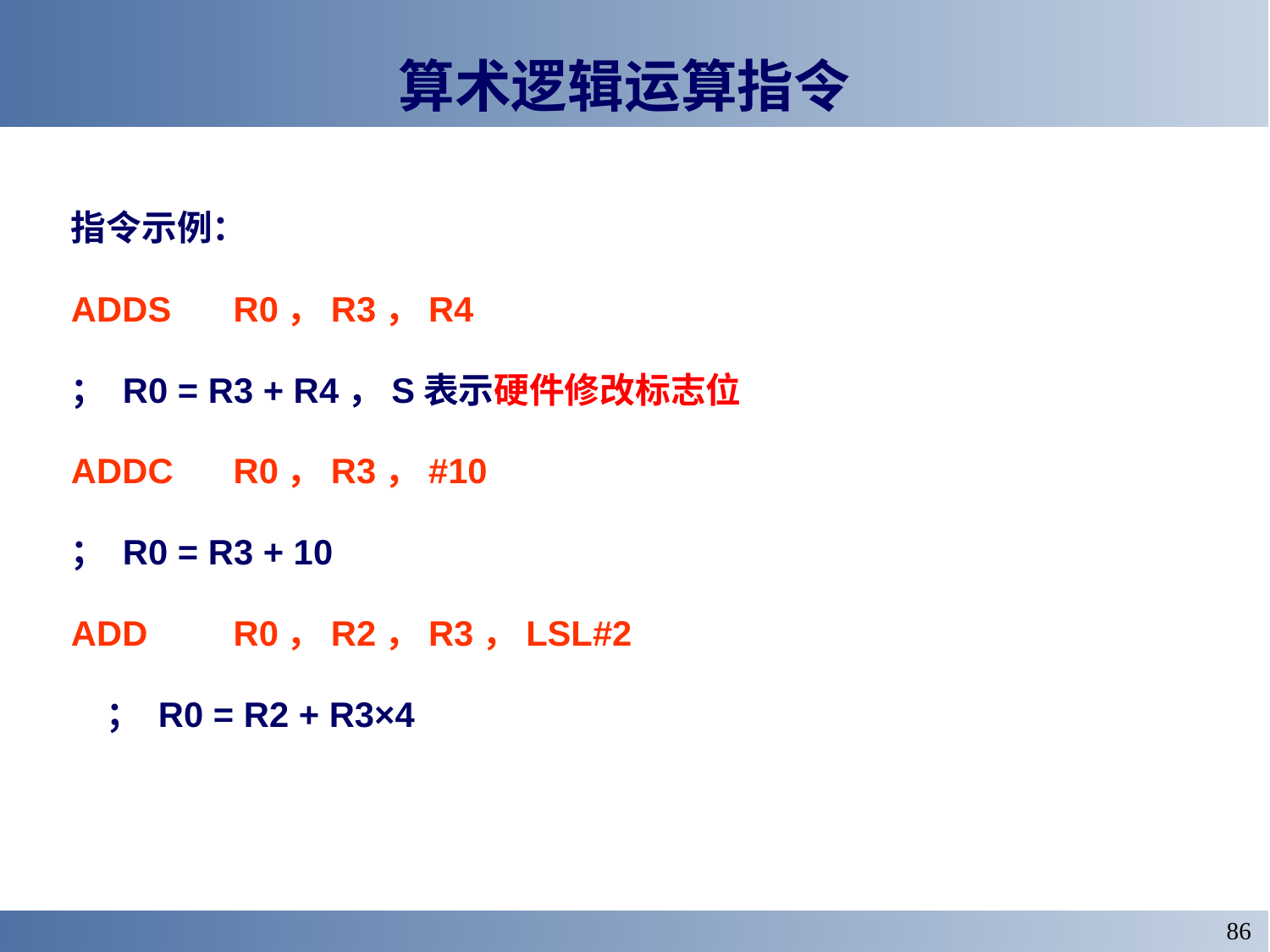

# 算术逻辑运算指令
指令示例：
ADDS 	R0，R3，R4
； R0 = R3 + R4，S表示硬件修改标志位
ADDC 	R0，R3，#10
； R0 = R3 + 10
ADD 	R0，R2，R3，LSL#2
	； R0 = R2 + R3×4